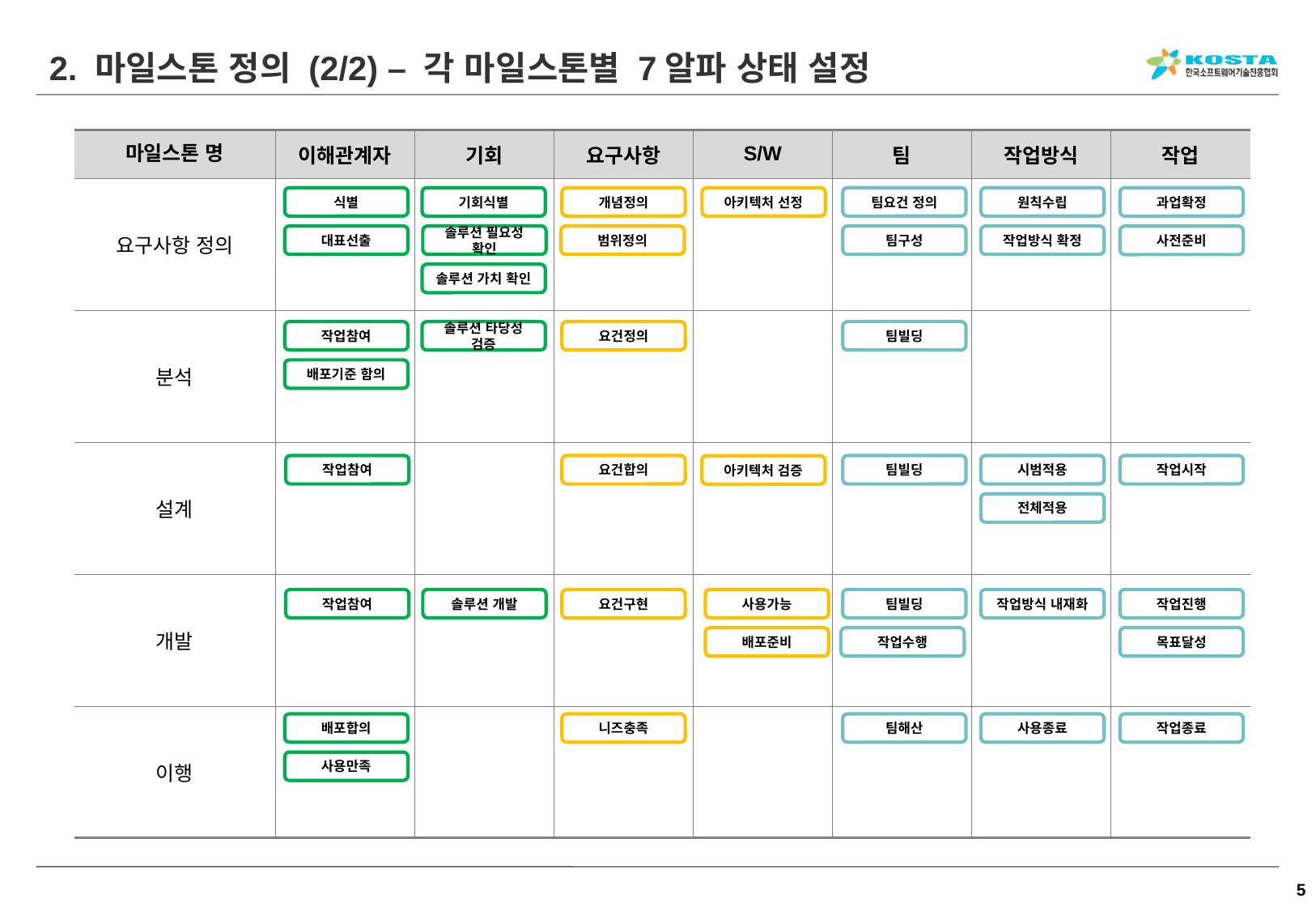

# 2. 마일스톤 정의 (2/2) – 각 마일스톤별 7알파 상태 설정
| 마일스톤 명 | 이해관계자 | 기회 | 요구사항 | S/W | 팀 | 작업방식 | 작업 |
| --- | --- | --- | --- | --- | --- | --- | --- |
| 요구사항 정의 |  |  |  |  |  |  |  |
| 분석 |  |  |  |  |  |  |  |
| 설계 |  |  |  |  |  |  |  |
| 개발 |  |  |  |  |  |  |  |
| 이행 |  |  |  |  |  |  |  |
식별
기회식별
개념정의
아키텍처 선정
팀요건 정의
원칙수립
과업확정
대표선출
솔루션 필요성 확인
범위정의
팀구성
작업방식 확정
사전준비
솔루션 가치 확인
작업참여
솔루션 타당성 검증
요건정의
팀빌딩
배포기준 함의
작업참여
요건합의
팀빌딩
시범적용
작업시작
아키텍처 검증
전체적용
작업참여
솔루션 개발
사용가능
팀빌딩
작업방식 내재화
작업진행
요건구현
배포준비
작업수행
목표달성
배포합의
니즈충족
팀해산
사용종료
작업종료
사용만족